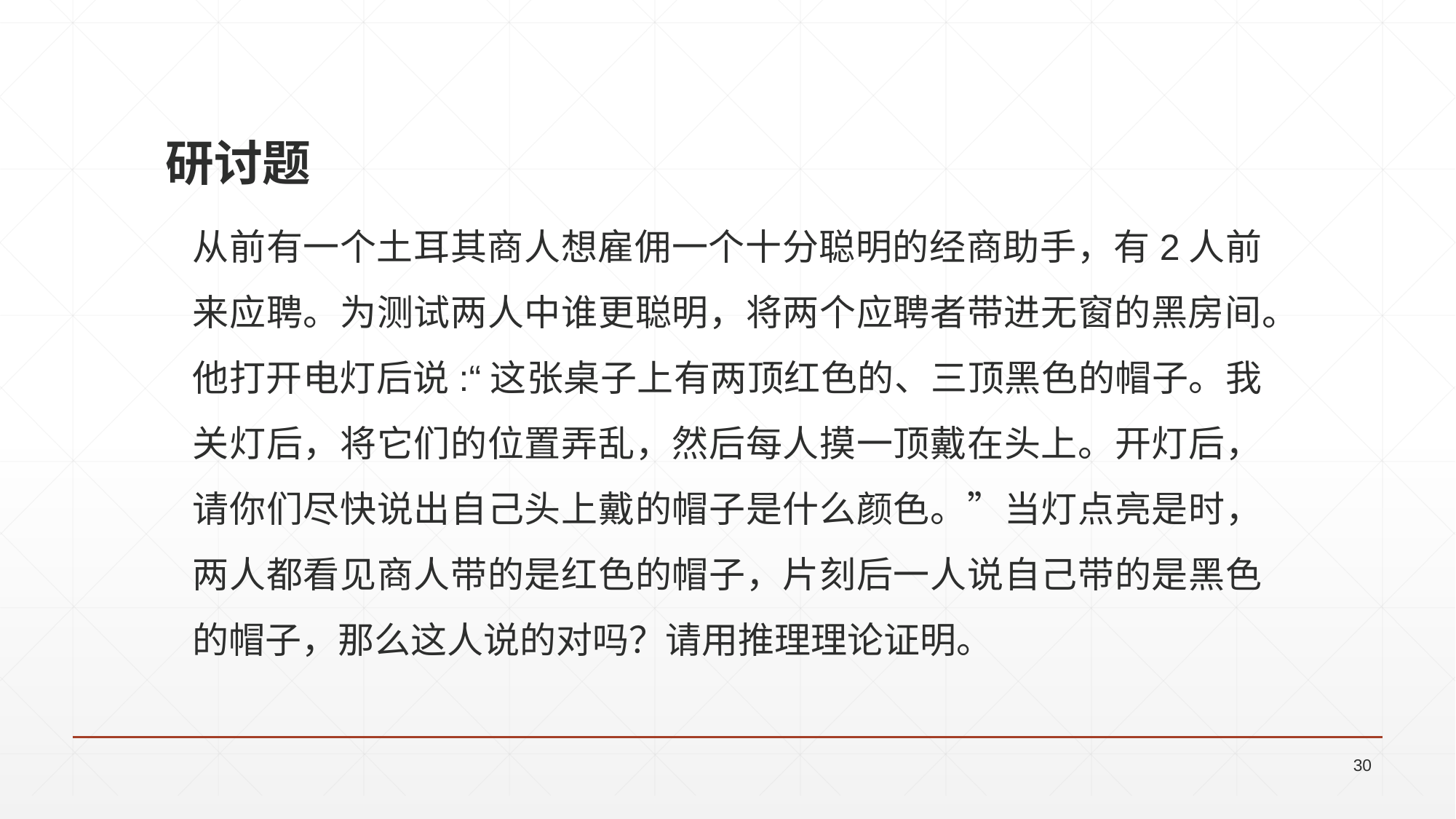

研讨题
从前有一个土耳其商人想雇佣一个十分聪明的经商助手，有2人前来应聘。为测试两人中谁更聪明，将两个应聘者带进无窗的黑房间。他打开电灯后说:“这张桌子上有两顶红色的、三顶黑色的帽子。我关灯后，将它们的位置弄乱，然后每人摸一顶戴在头上。开灯后，请你们尽快说出自己头上戴的帽子是什么颜色。”当灯点亮是时，两人都看见商人带的是红色的帽子，片刻后一人说自己带的是黑色的帽子，那么这人说的对吗？请用推理理论证明。
30